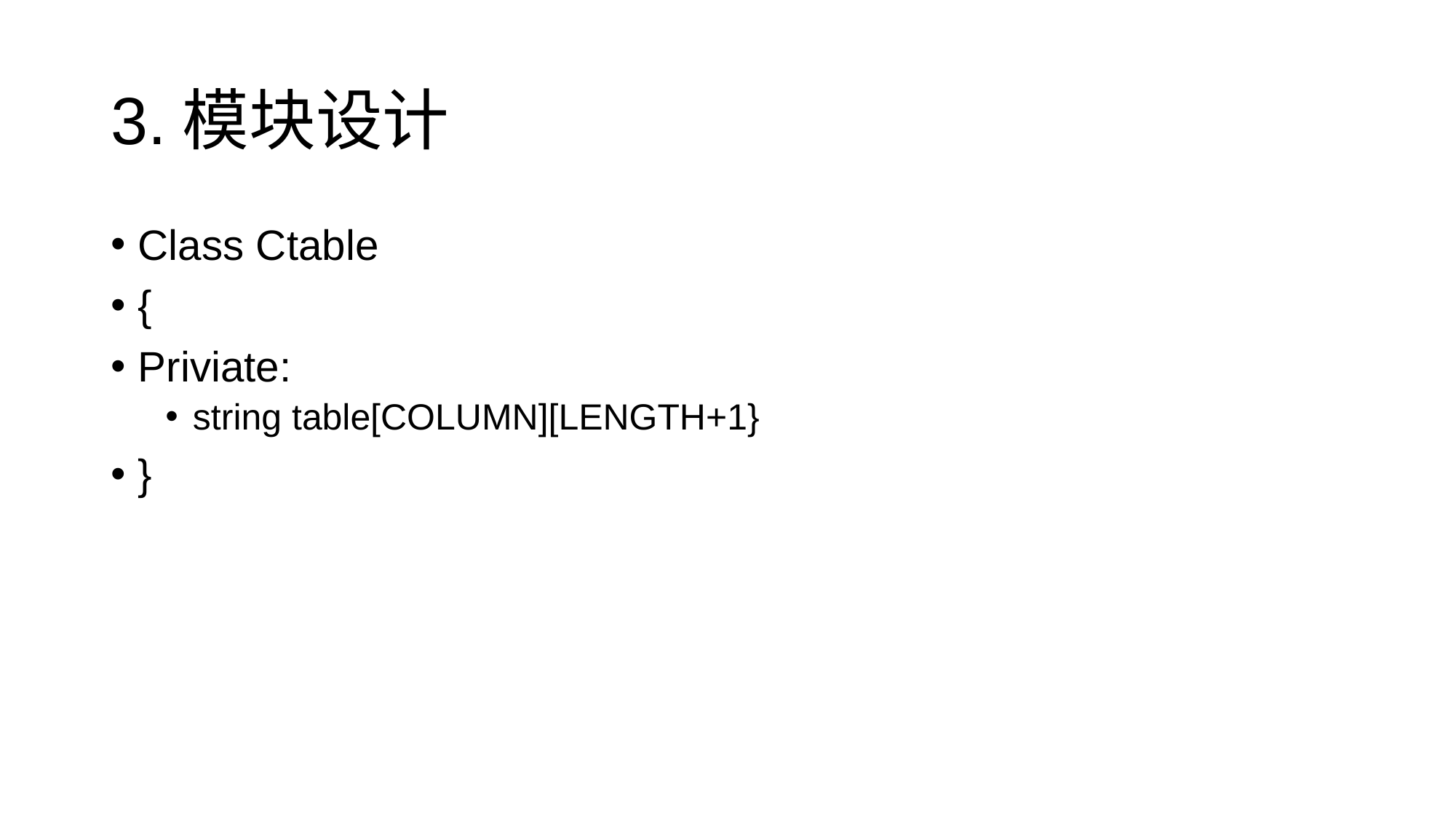

# 3.模块设计
Class Ctable
{
Priviate:
string table[COLUMN][LENGTH+1}
}